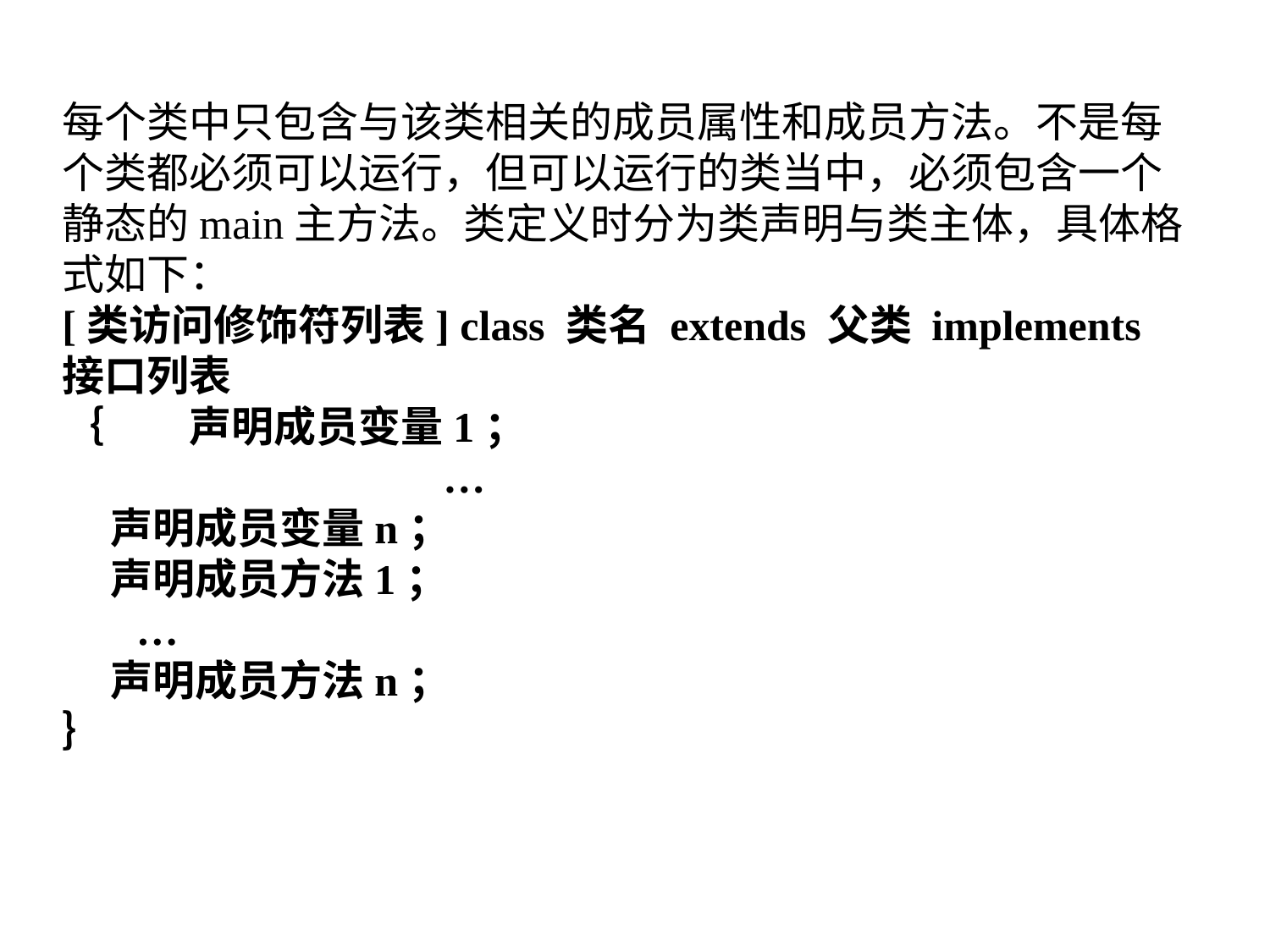

每个类中只包含与该类相关的成员属性和成员方法。不是每个类都必须可以运行，但可以运行的类当中，必须包含一个静态的main主方法。类定义时分为类声明与类主体，具体格式如下：
[类访问修饰符列表] class 类名 extends 父类 implements 接口列表
｛	声明成员变量1；
			…
    声明成员变量n；
    声明成员方法1；
       …
    声明成员方法n；
｝